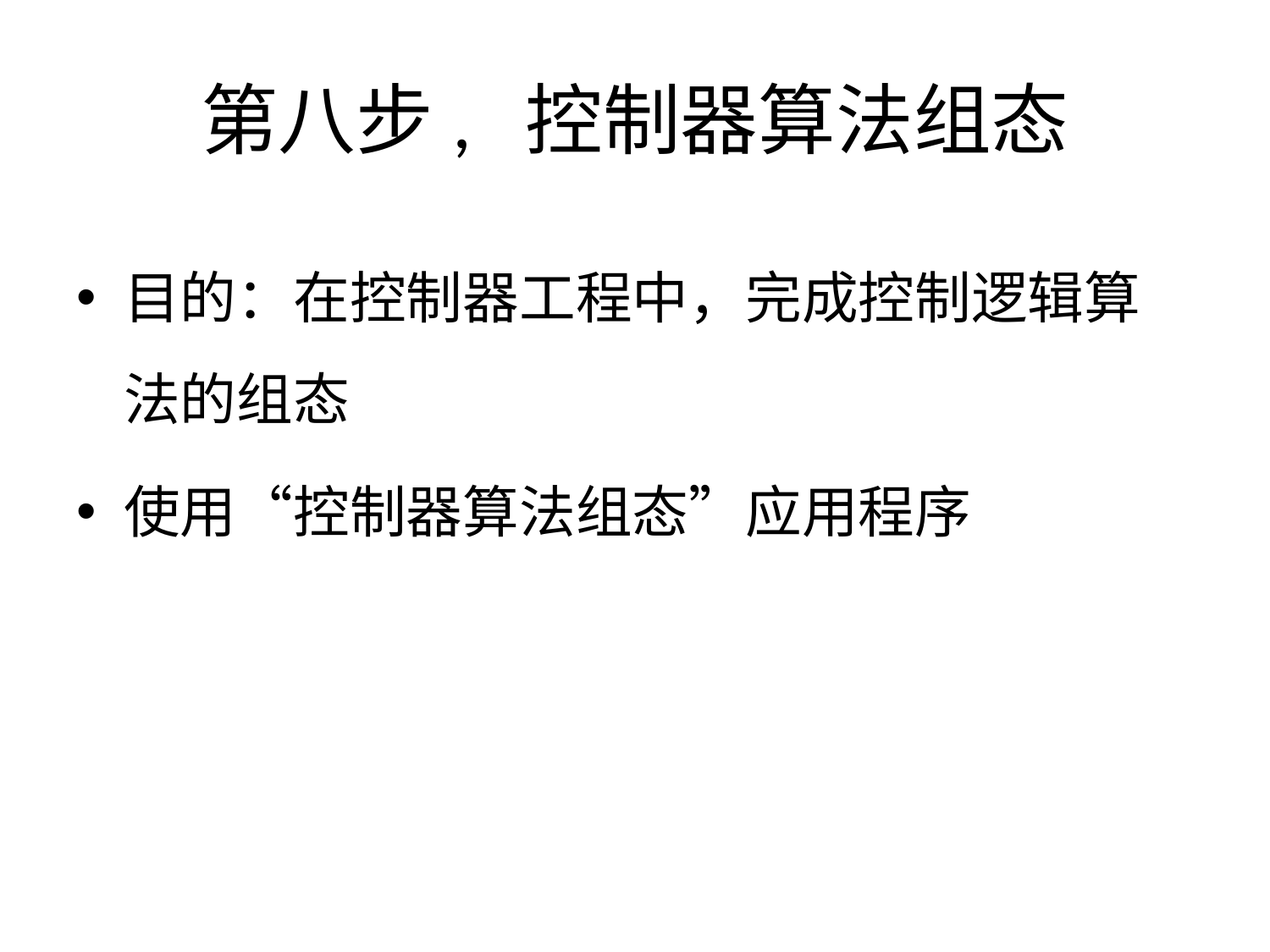

# 第八步,  控制器算法组态
目的：在控制器工程中，完成控制逻辑算法的组态
使用“控制器算法组态”应用程序